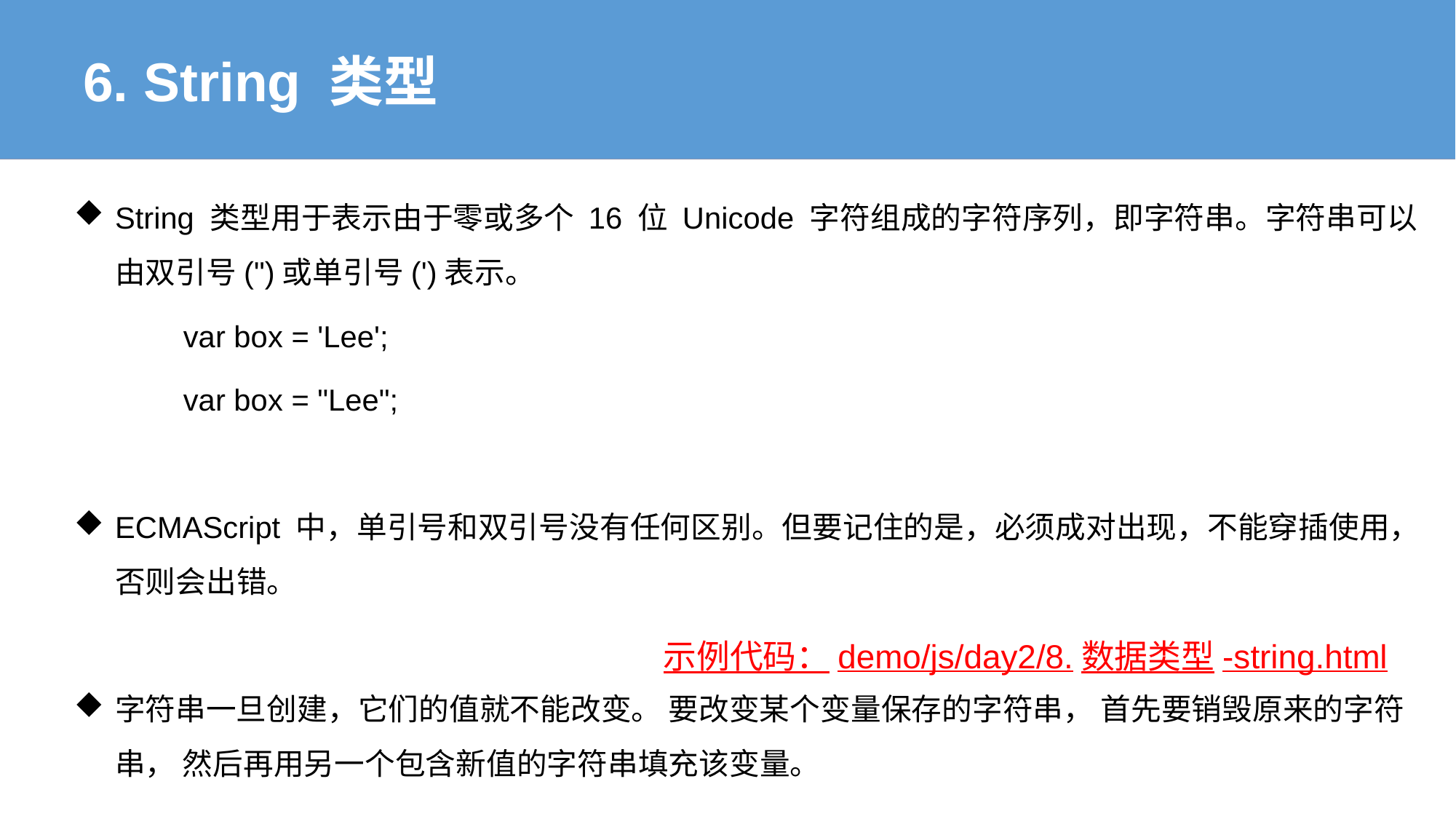

6. String 类型

String 类型用于表示由于零或多个 16 位 Unicode 字符组成的字符序列，即字符串。字符串可以由双引号(")或单引号(')表示。
	var box = 'Lee';
	var box = "Lee";

ECMAScript 中，单引号和双引号没有任何区别。但要记住的是，必须成对出现，不能穿插使用，否则会出错。

字符串一旦创建，它们的值就不能改变。 要改变某个变量保存的字符串， 首先要销毁原来的字符串， 然后再用另一个包含新值的字符串填充该变量。

示例代码：demo/js/day2/8.数据类型-string.html